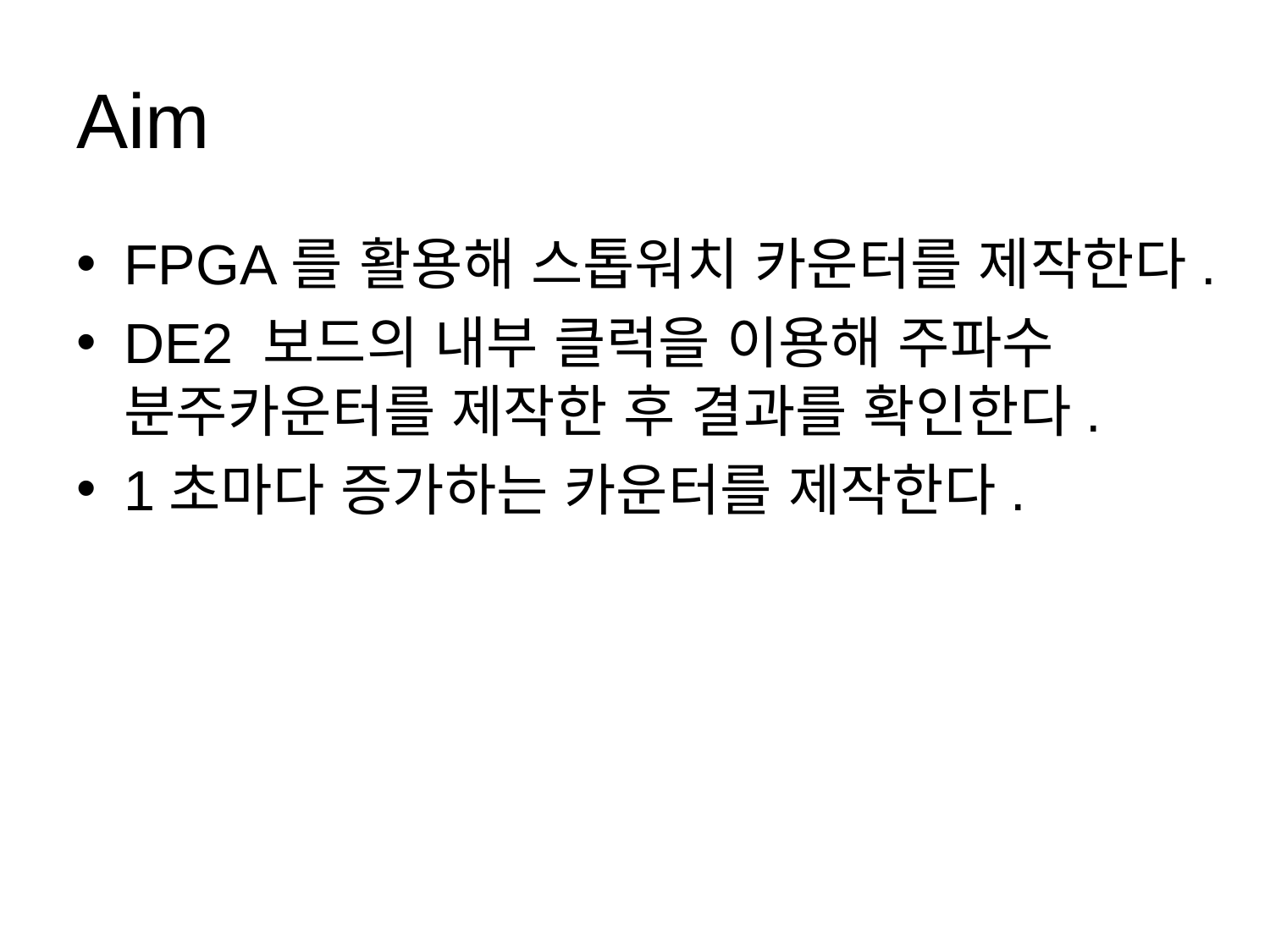

# Aim
FPGA를 활용해 스톱워치 카운터를 제작한다.
DE2 보드의 내부 클럭을 이용해 주파수 분주카운터를 제작한 후 결과를 확인한다.
1초마다 증가하는 카운터를 제작한다.